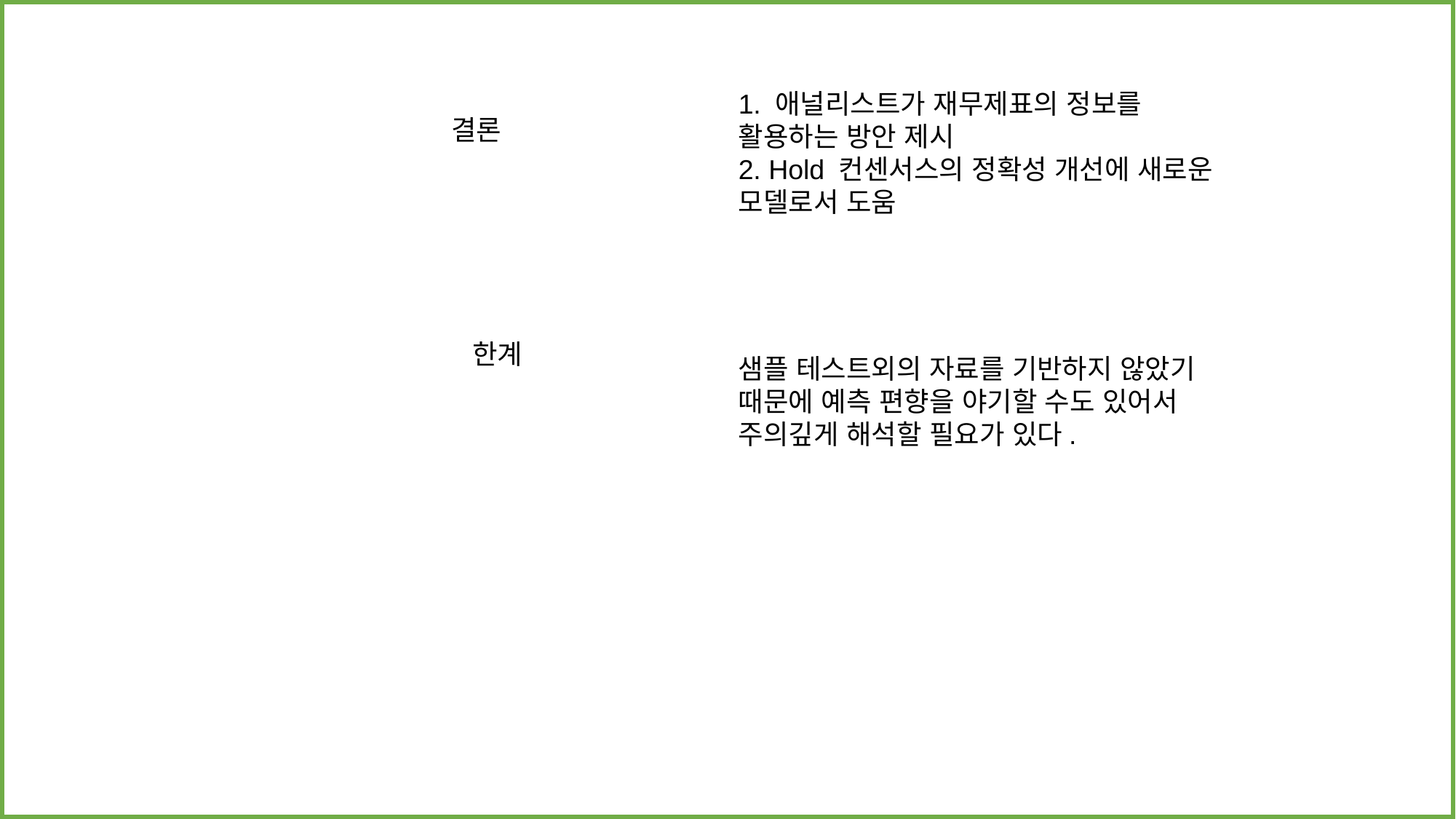

1. 애널리스트가 재무제표의 정보를 활용하는 방안 제시
2. Hold 컨센서스의 정확성 개선에 새로운 모델로서 도움
결론
한계
샘플 테스트외의 자료를 기반하지 않았기 때문에 예측 편향을 야기할 수도 있어서 주의깊게 해석할 필요가 있다.